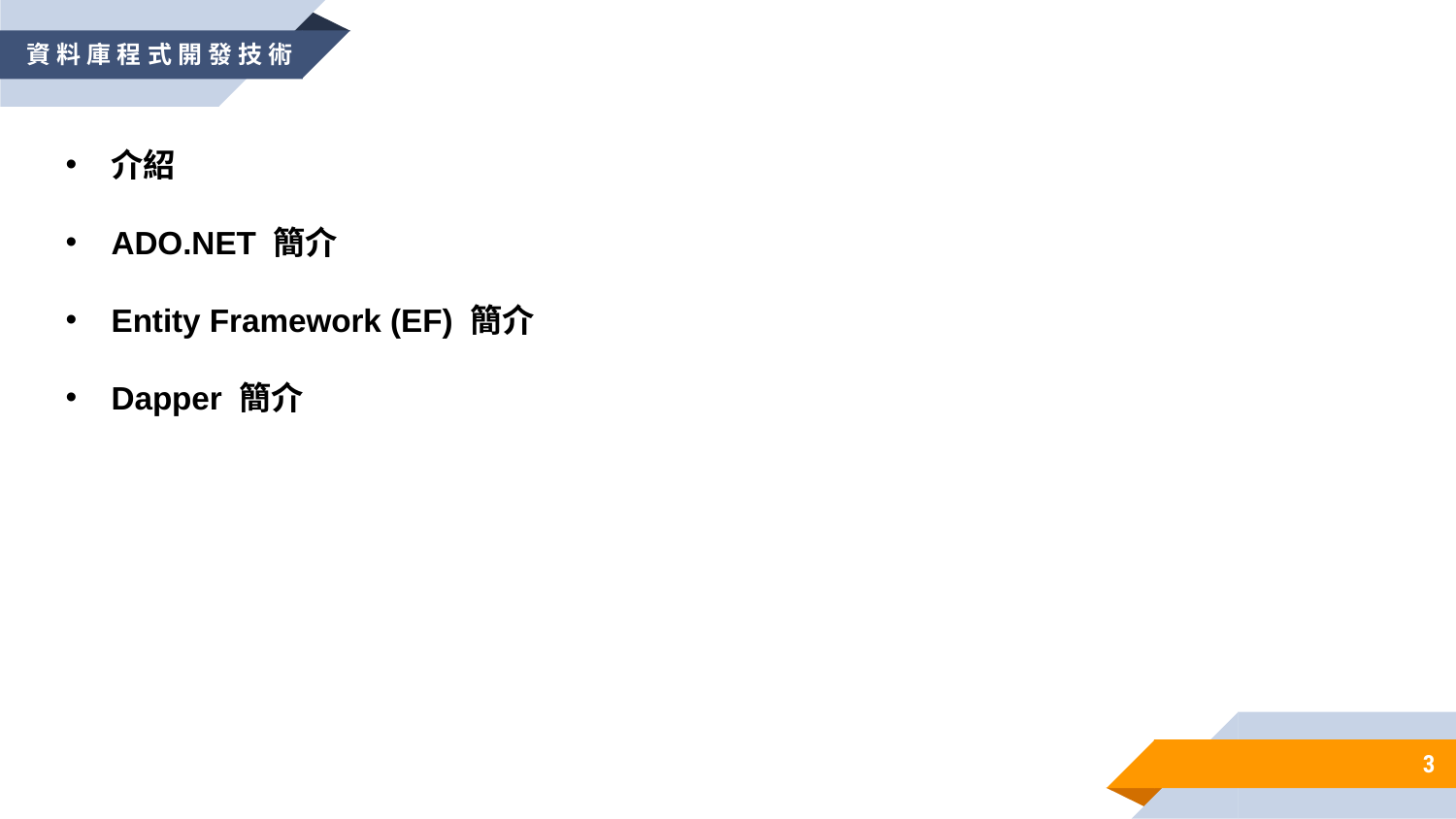

資料庫程式開發技術
介紹

ADO.NET 簡介

Entity Framework (EF) 簡介

Dapper 簡介

3